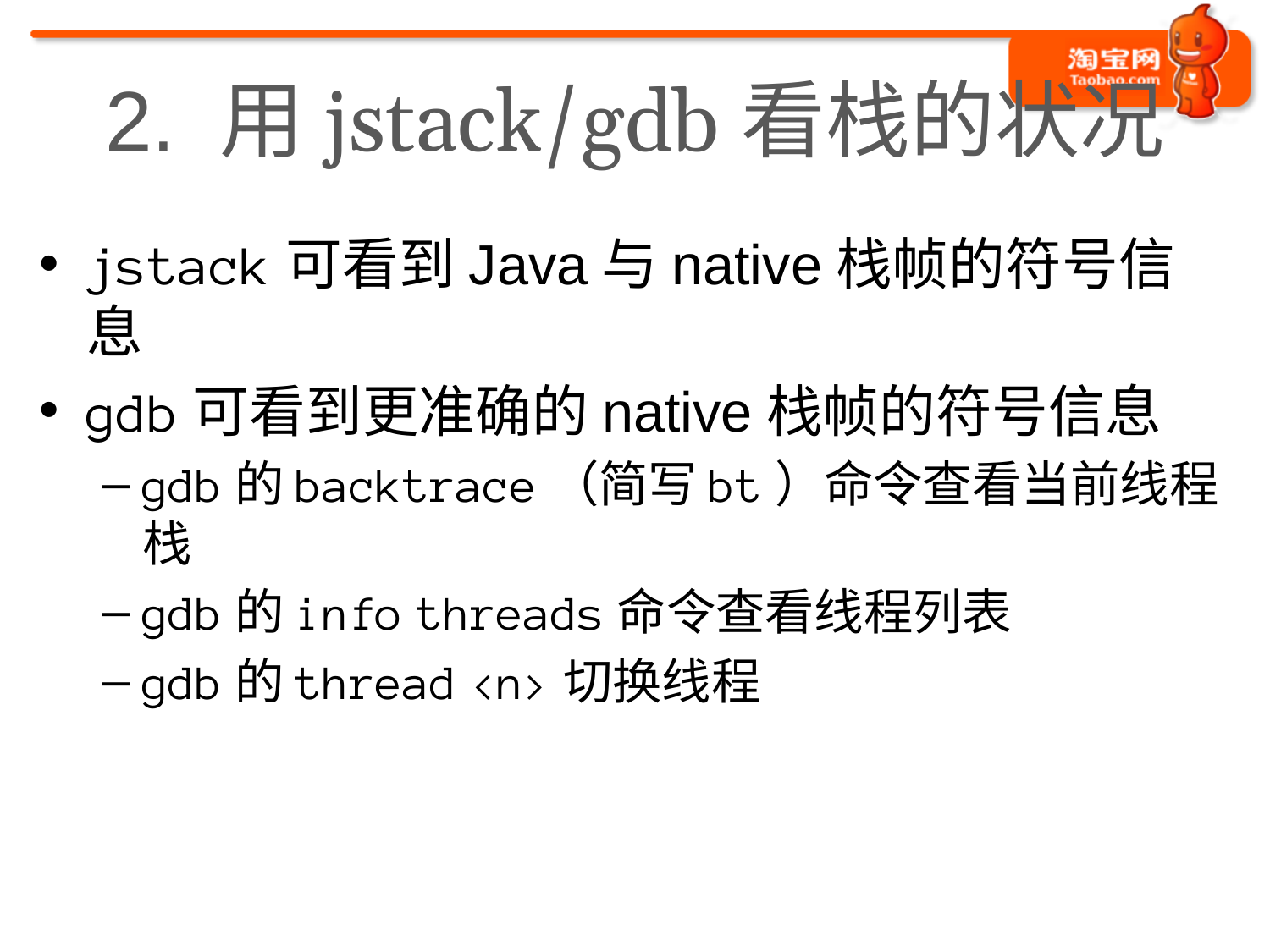

# 2. 用jstack/gdb看栈的状况
jstack可看到Java与native栈帧的符号信息
gdb可看到更准确的native栈帧的符号信息
gdb的backtrace（简写bt）命令查看当前线程栈
gdb的info threads命令查看线程列表
gdb的thread <n>切换线程